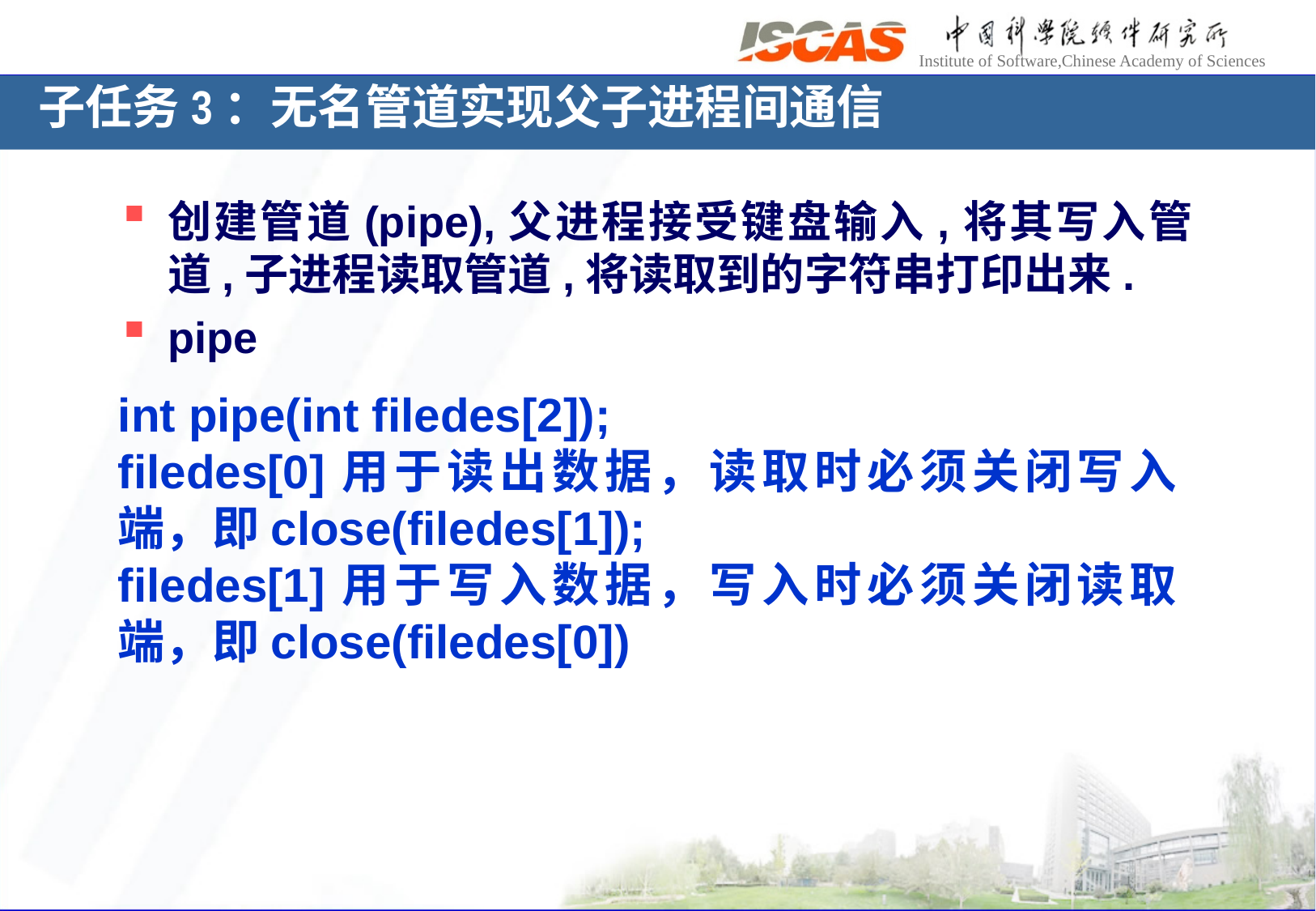

子任务3：无名管道实现父子进程间通信
创建管道(pipe),父进程接受键盘输入,将其写入管道,子进程读取管道,将读取到的字符串打印出来.
pipe

int pipe(int filedes[2]);
filedes[0]用于读出数据，读取时必须关闭写入端，即close(filedes[1]);
filedes[1]用于写入数据，写入时必须关闭读取端，即close(filedes[0])